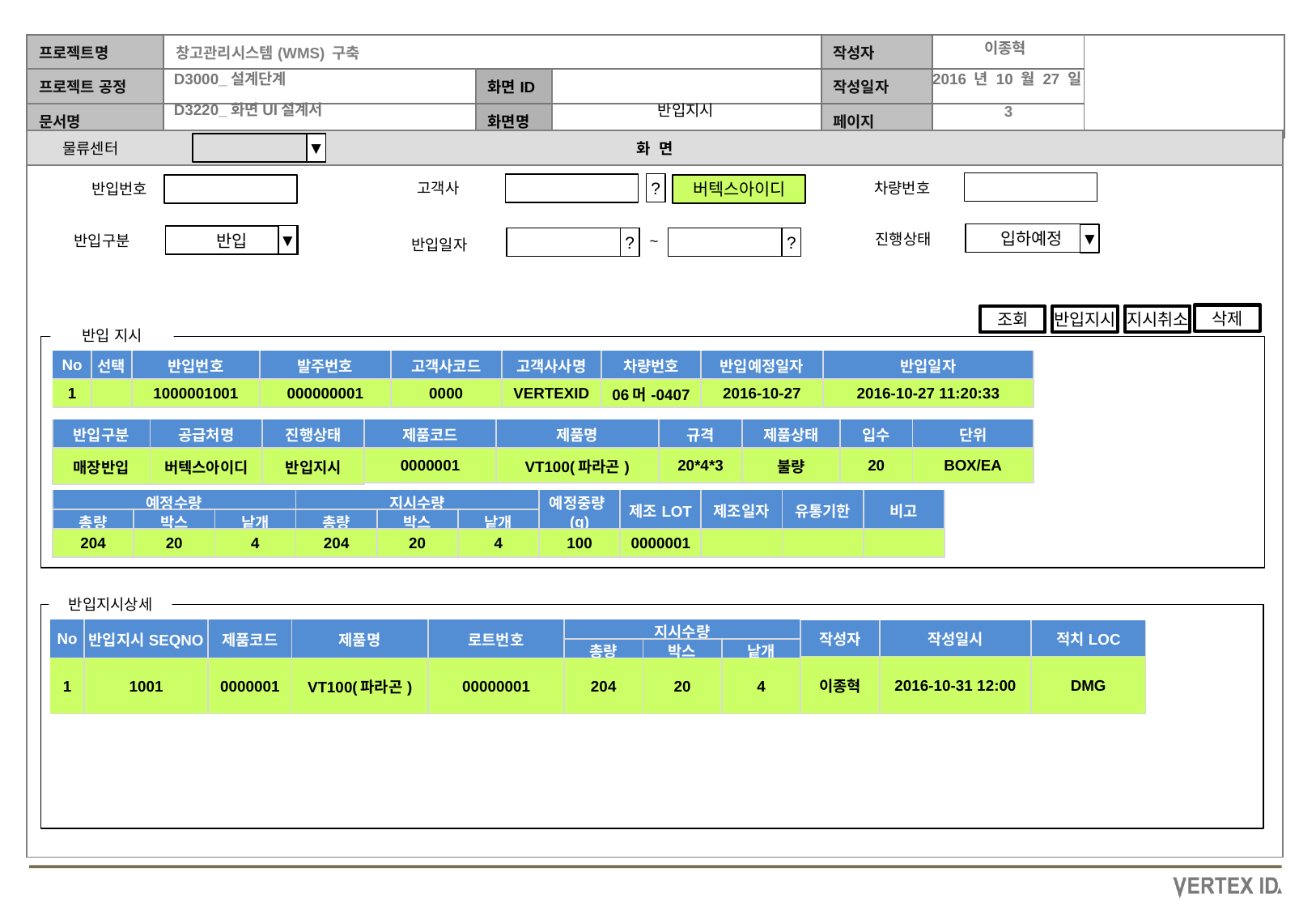

이종혁
2016 년 10 월 27 일
반입지시
물류센터

▼
고객사
차량번호

반입번호
?

버텍스아이디
진행상태
입하예정
▼
▼
~
반입구분
반입

?

?
반입일자
삭제
반입지시
지시취소
조회
반입 지시

| No | 선택 | 반입번호 | 발주번호 | 고객사코드 | 고객사사명 | 차량번호 | 반입예정일자 | 반입일자 |
| --- | --- | --- | --- | --- | --- | --- | --- | --- |
| 1 |  | 1000001001 | 000000001 | 0000 | VERTEXID | 06머-0407 | 2016-10-27 | 2016-10-27 11:20:33 |
| 반입구분 | 공급처명 | 진행상태 |
| --- | --- | --- |
| 매장반입 | 버텍스아이디 | 반입지시 |
| 제품코드 | 제품명 | 규격 | 제품상태 | 입수 | 단위 |
| --- | --- | --- | --- | --- | --- |
| 0000001 | VT100(파라곤) | 20\*4\*3 | 불량 | 20 | BOX/EA |
| 예정수량 |  |  | 지시수량 |  |  | 예정중량(g) | 제조LOT | 제조일자 | 유통기한 | 비고 |
| --- | --- | --- | --- | --- | --- | --- | --- | --- | --- | --- |
| 총량 | 박스 | 낱개 | 총량 | 박스 | 낱개 |  |  |  |  |  |
| 204 | 20 | 4 | 204 | 20 | 4 | 100 | 0000001 |  |  |  |
반입지시상세

| No | 반입지시SEQNO | 제품코드 | 제품명 | 로트번호 | 지시수량 |  |  |
| --- | --- | --- | --- | --- | --- | --- | --- |
|  |  |  |  |  | 총량 | 박스 | 낱개 |
| 1 | 1001 | 0000001 | VT100(파라곤) | 00000001 | 204 | 20 | 4 |
| 작성자 | 작성일시 | 적치LOC |
| --- | --- | --- |
| 이종혁 | 2016-10-31 12:00 | DMG |